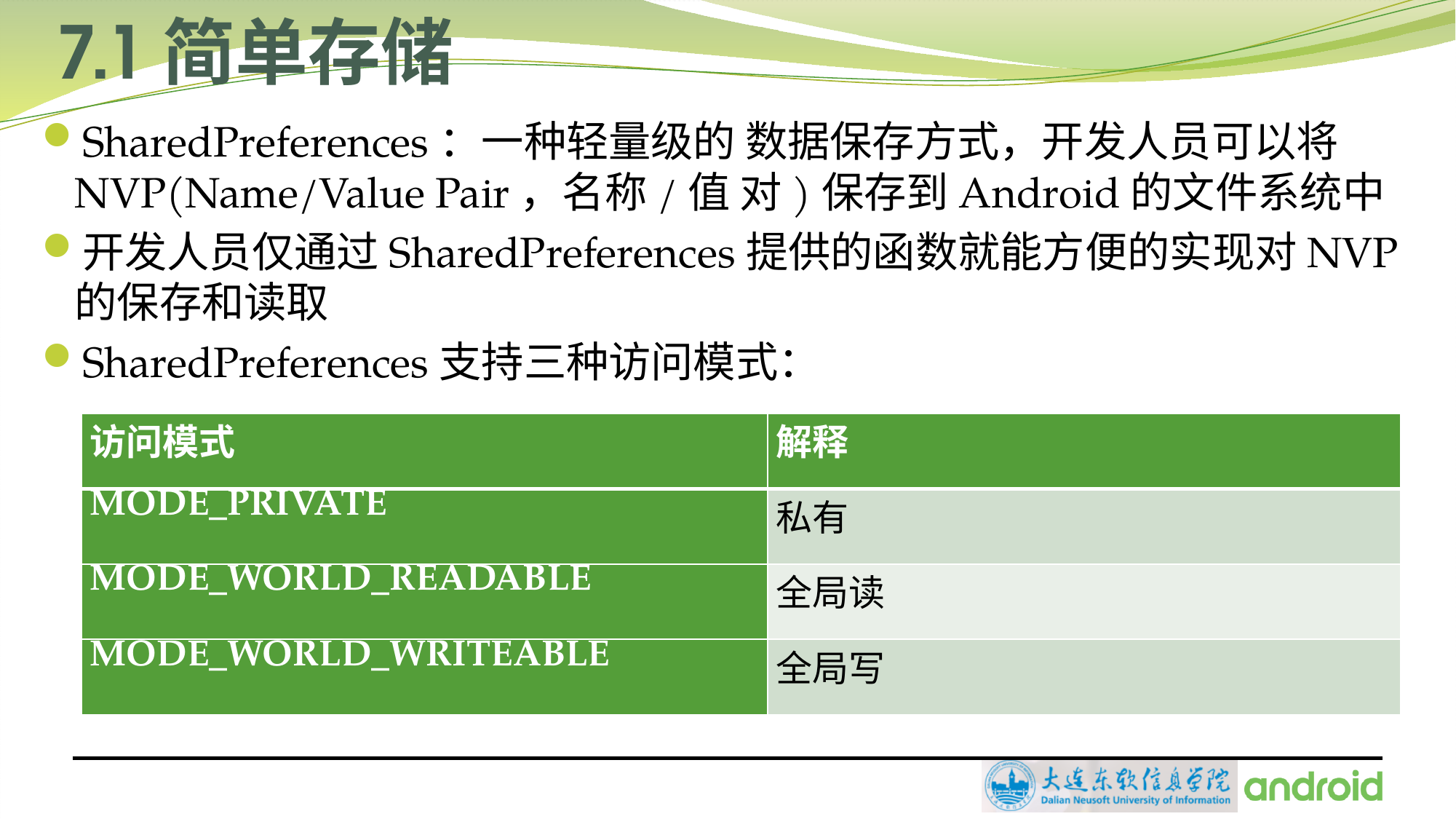

# 7.1简单存储
SharedPreferences：一种轻量级的 数据保存方式，开发人员可以将NVP(Name/Value Pair，名称/值 对)保存到Android的文件系统中
开发人员仅通过SharedPreferences提供的函数就能方便的实现对NVP的保存和读取
SharedPreferences支持三种访问模式：

| 访问模式 | 解释 |
| --- | --- |
| MODE\_PRIVATE | 私有 |
| MODE\_WORLD\_READABLE | 全局读 |
| MODE\_WORLD\_WRITEABLE | 全局写 |